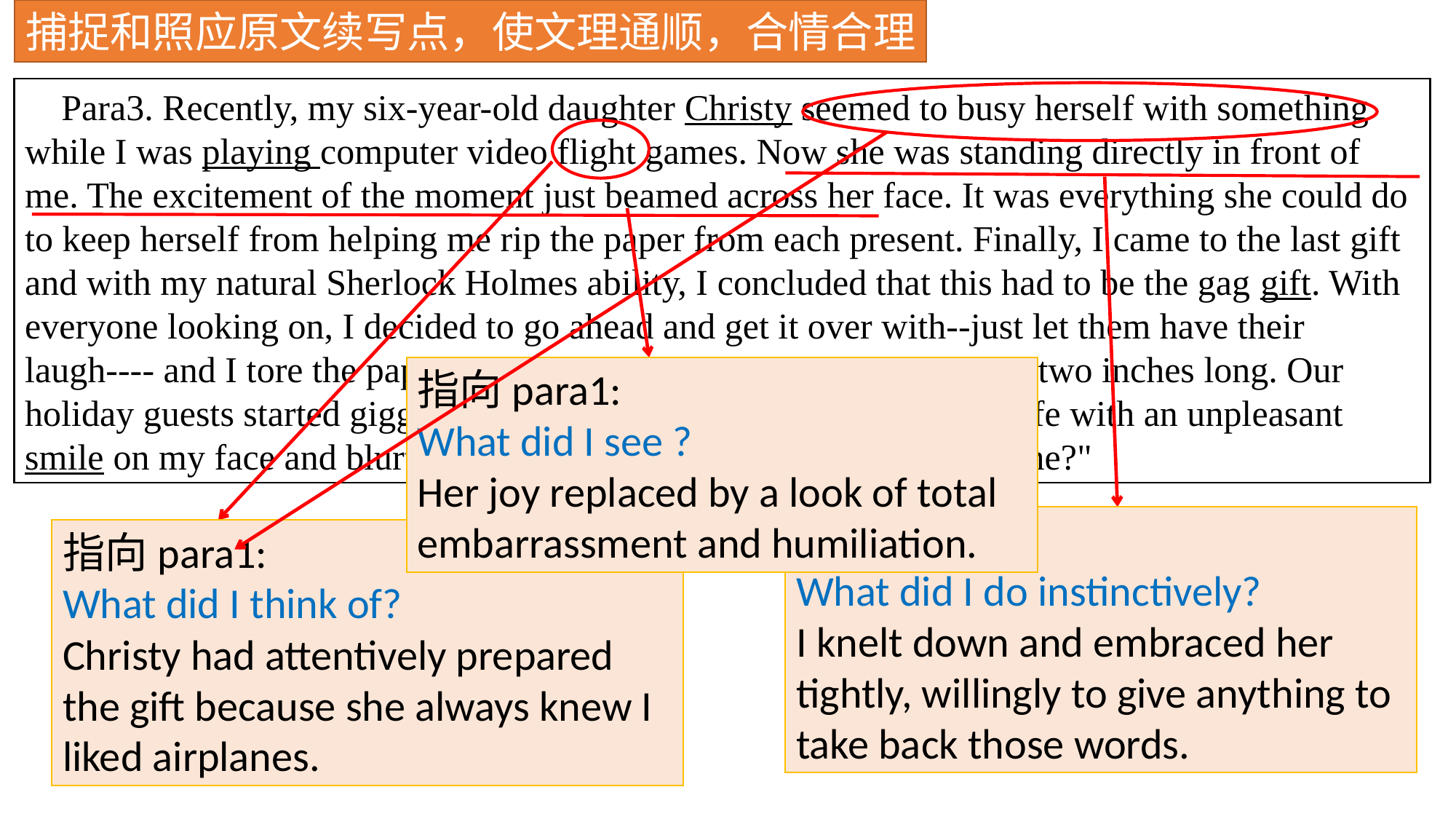

捕捉和照应原文续写点，使文理通顺，合情合理
    Para3. Recently, my six-year-old daughter Christy seemed to busy herself with something while I was playing computer video flight games. Now she was standing directly in front of me. The excitement of the moment just beamed across her face. It was everything she could do to keep herself from helping me rip the paper from each present. Finally, I came to the last gift and with my natural Sherlock Holmes ability, I concluded that this had to be the gag gift. With everyone looking on, I decided to go ahead and get it over with--just let them have their laugh---- and I tore the paper and there it was .... a toy airplane about two inches long. Our holiday guests started giggling to themselves as I looked up to my wife with an unpleasant smile on my face and blurted out, “A toy airplane? Are you kidding me?"

指向para1:
What did I see ?
Her joy replaced by a look of total embarrassment and humiliation.
指向para1:
What did I do instinctively?
I knelt down and embraced her tightly, willingly to give anything to take back those words.
指向para1:
What did I think of?
Christy had attentively prepared the gift because she always knew I liked airplanes.